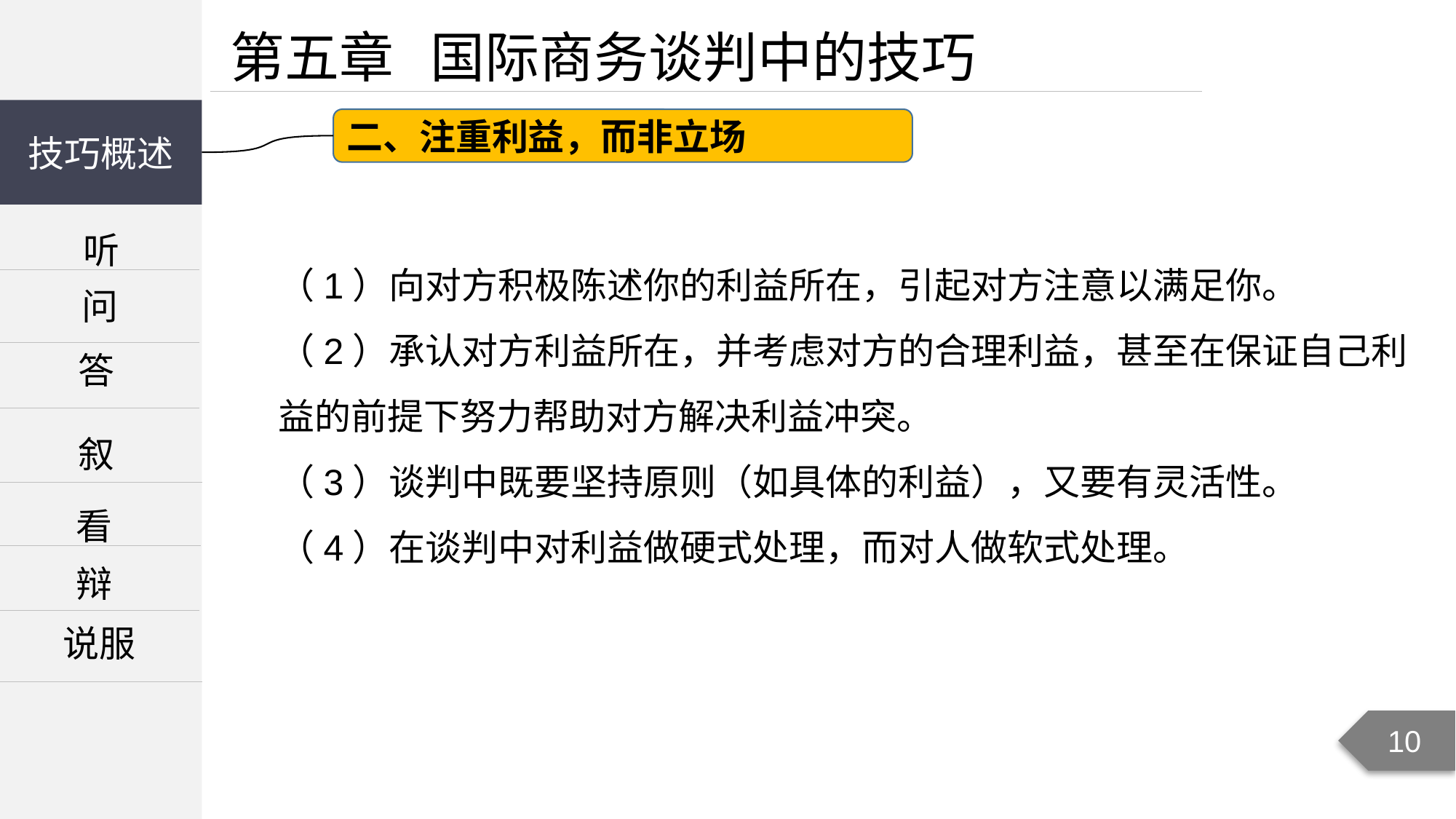

第五章   国际商务谈判中的技巧
技巧概述
二、注重利益，而非立场
听
（1）向对方积极陈述你的利益所在，引起对方注意以满足你。
（2）承认对方利益所在，并考虑对方的合理利益，甚至在保证自己利益的前提下努力帮助对方解决利益冲突。
（3）谈判中既要坚持原则（如具体的利益），又要有灵活性。
（4）在谈判中对利益做硬式处理，而对人做软式处理。
问
答
叙
看
辩
说服
10